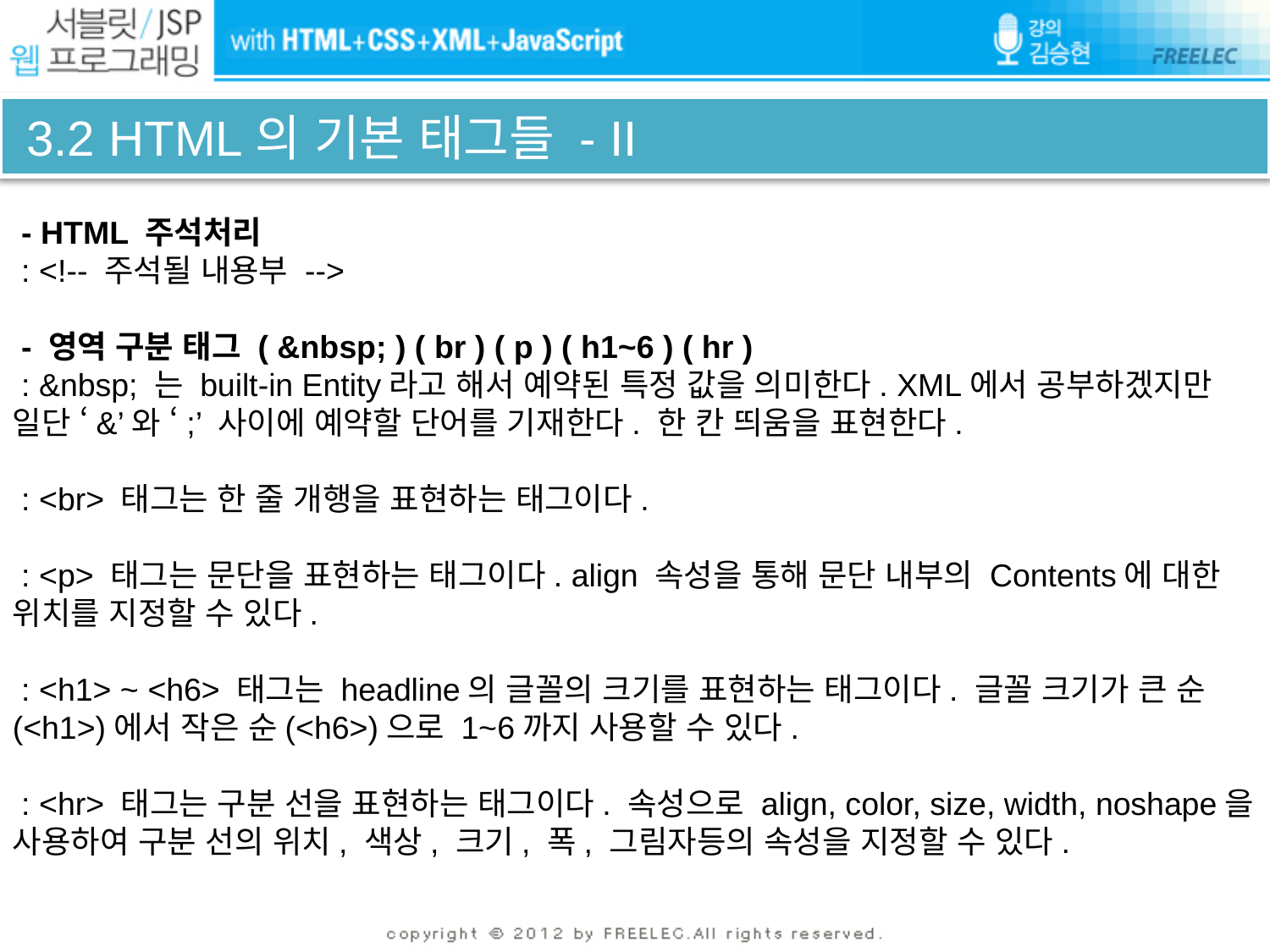

# 3.2 HTML의 기본 태그들 - II
 - HTML 주석처리
 : <!-- 주석될 내용부 -->

 - 영역 구분 태그 ( &nbsp; ) ( br ) ( p ) ( h1~6 ) ( hr )
 : &nbsp; 는 built-in Entity라고 해서 예약된 특정 값을 의미한다. XML에서 공부하겠지만 일단 ‘&’와 ‘;’ 사이에 예약할 단어를 기재한다. 한 칸 띄움을 표현한다.

 : <br> 태그는 한 줄 개행을 표현하는 태그이다.

 : <p> 태그는 문단을 표현하는 태그이다. align 속성을 통해 문단 내부의 Contents에 대한 위치를 지정할 수 있다.

 : <h1> ~ <h6> 태그는 headline의 글꼴의 크기를 표현하는 태그이다. 글꼴 크기가 큰 순(<h1>)에서 작은 순(<h6>)으로 1~6까지 사용할 수 있다.

 : <hr> 태그는 구분 선을 표현하는 태그이다. 속성으로 align, color, size, width, noshape을 사용하여 구분 선의 위치, 색상, 크기, 폭, 그림자등의 속성을 지정할 수 있다.